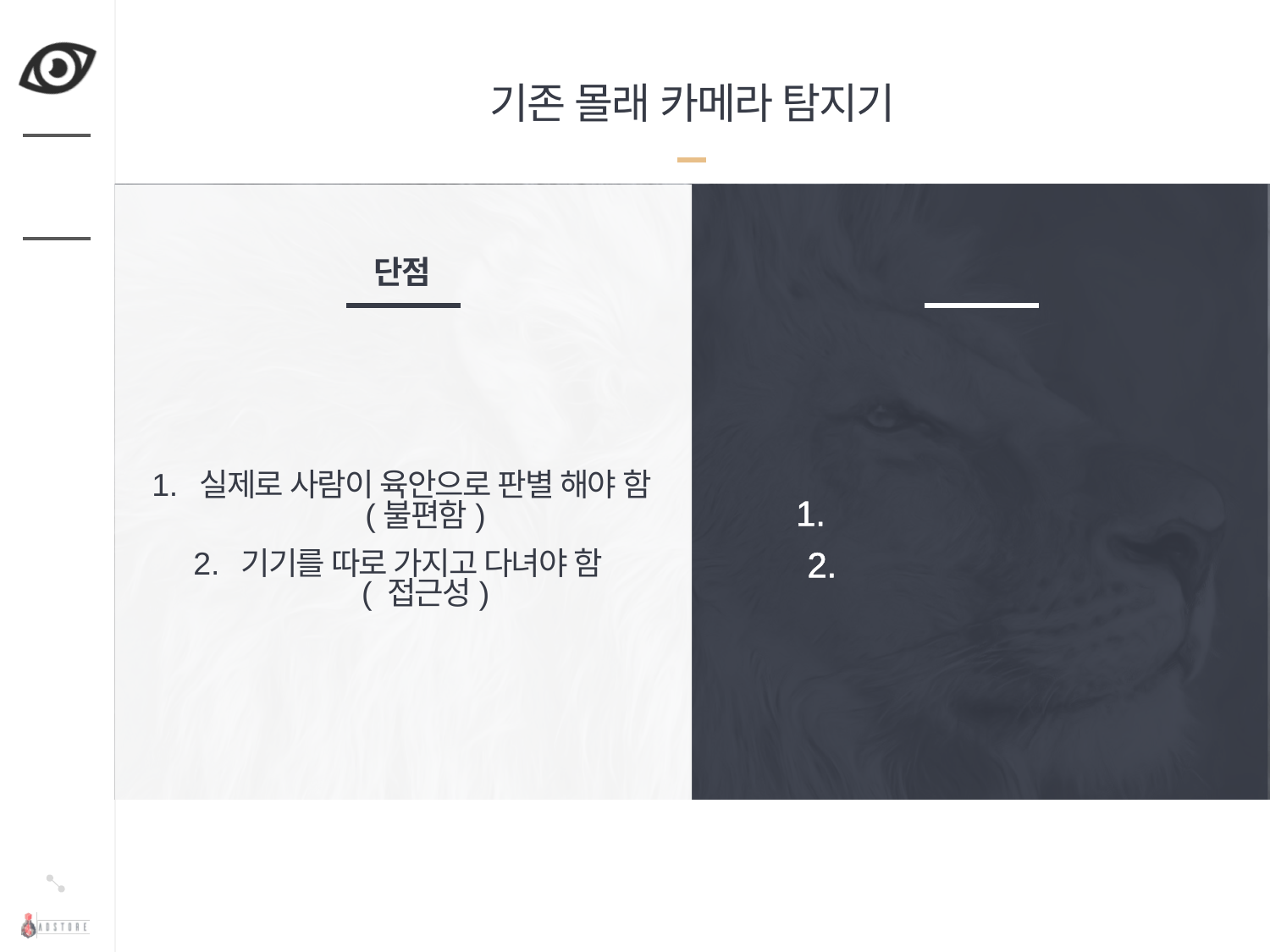

# 기존 몰래 카메라 탐지기

단점
보완
실제로 사람이 육안으로 판별 해야 함
(불편함)
기기를 따로 가지고 다녀야 함
( 접근성)
어플리케이션으로 탐지
핸드폰 케이스에 부착